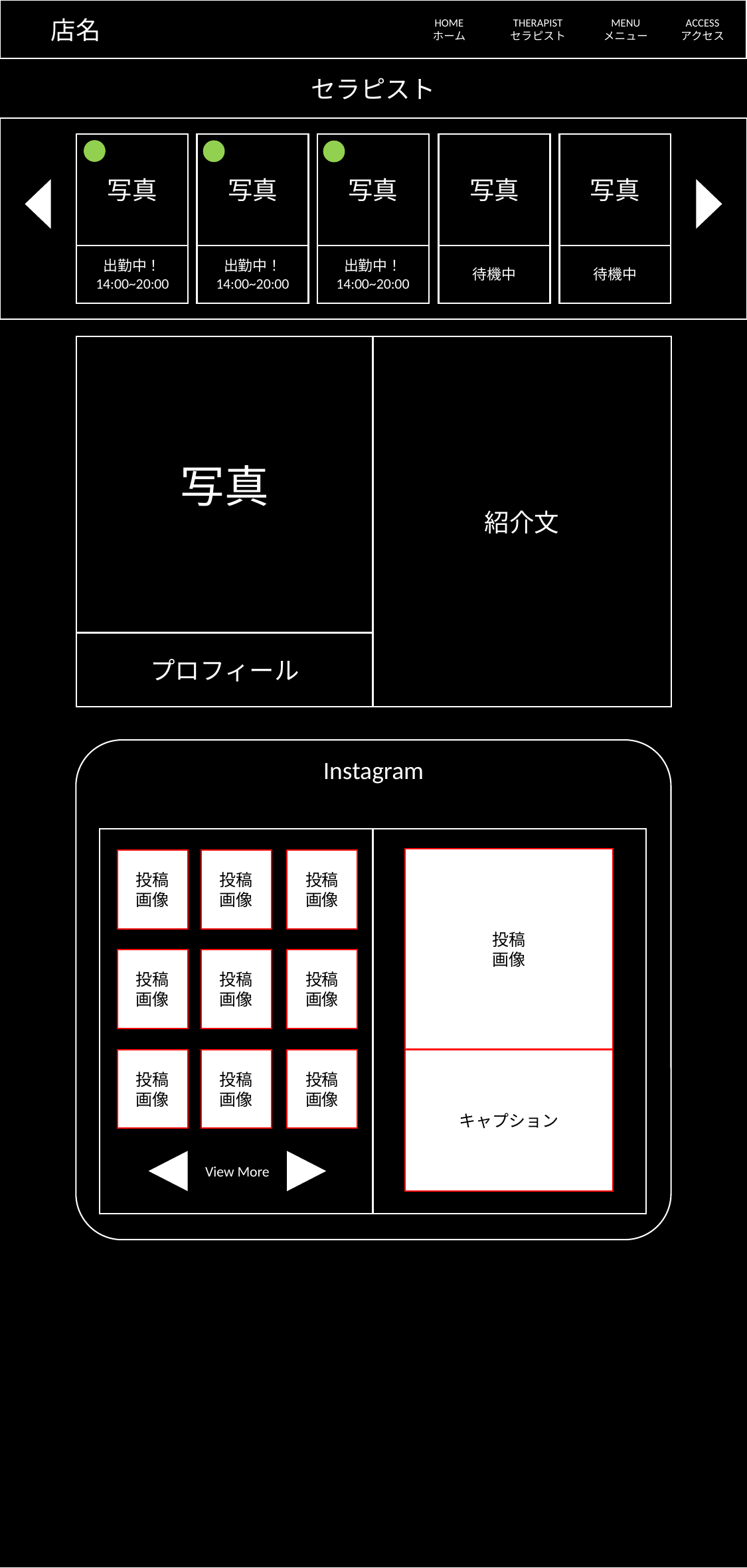

店名
HOME
ホーム
THERAPIST
セラピスト
ACCESS
アクセス
MENU
メニュー
セラピスト

写真
出勤中！
14:00~20:00
写真
出勤中！
14:00~20:00
写真
出勤中！
14:00~20:00
写真
待機中
写真
待機中

紹介文
写真
プロフィール
Instagram

投稿
画像
投稿
画像
投稿
画像
投稿
画像
投稿
画像
投稿
画像
投稿
画像
投稿
画像
投稿
画像
投稿
画像
キャプション
View More